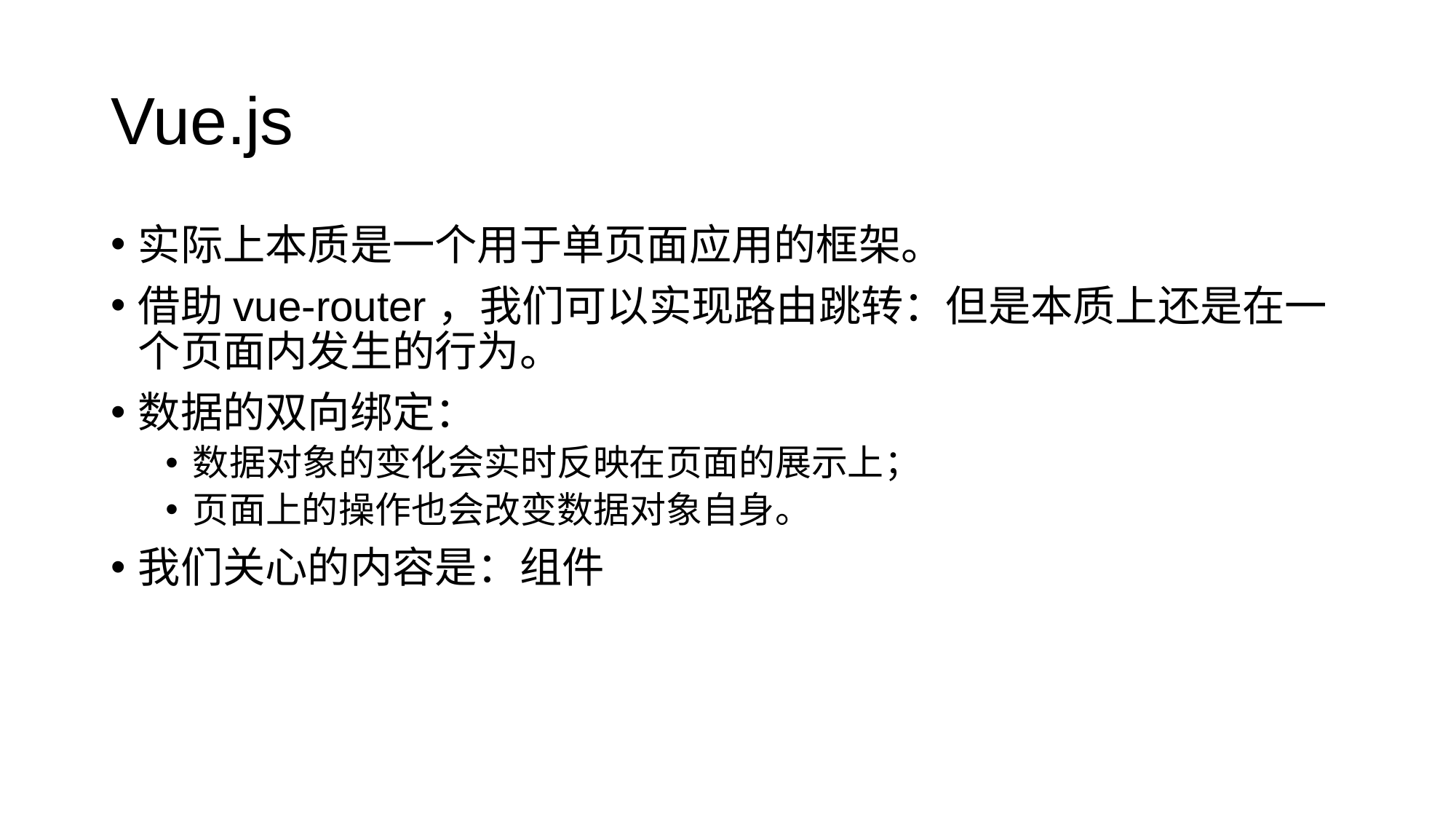

# Vue.js
实际上本质是一个用于单页面应用的框架。
借助vue-router，我们可以实现路由跳转：但是本质上还是在一个页面内发生的行为。
数据的双向绑定：
数据对象的变化会实时反映在页面的展示上；
页面上的操作也会改变数据对象自身。
我们关心的内容是：组件